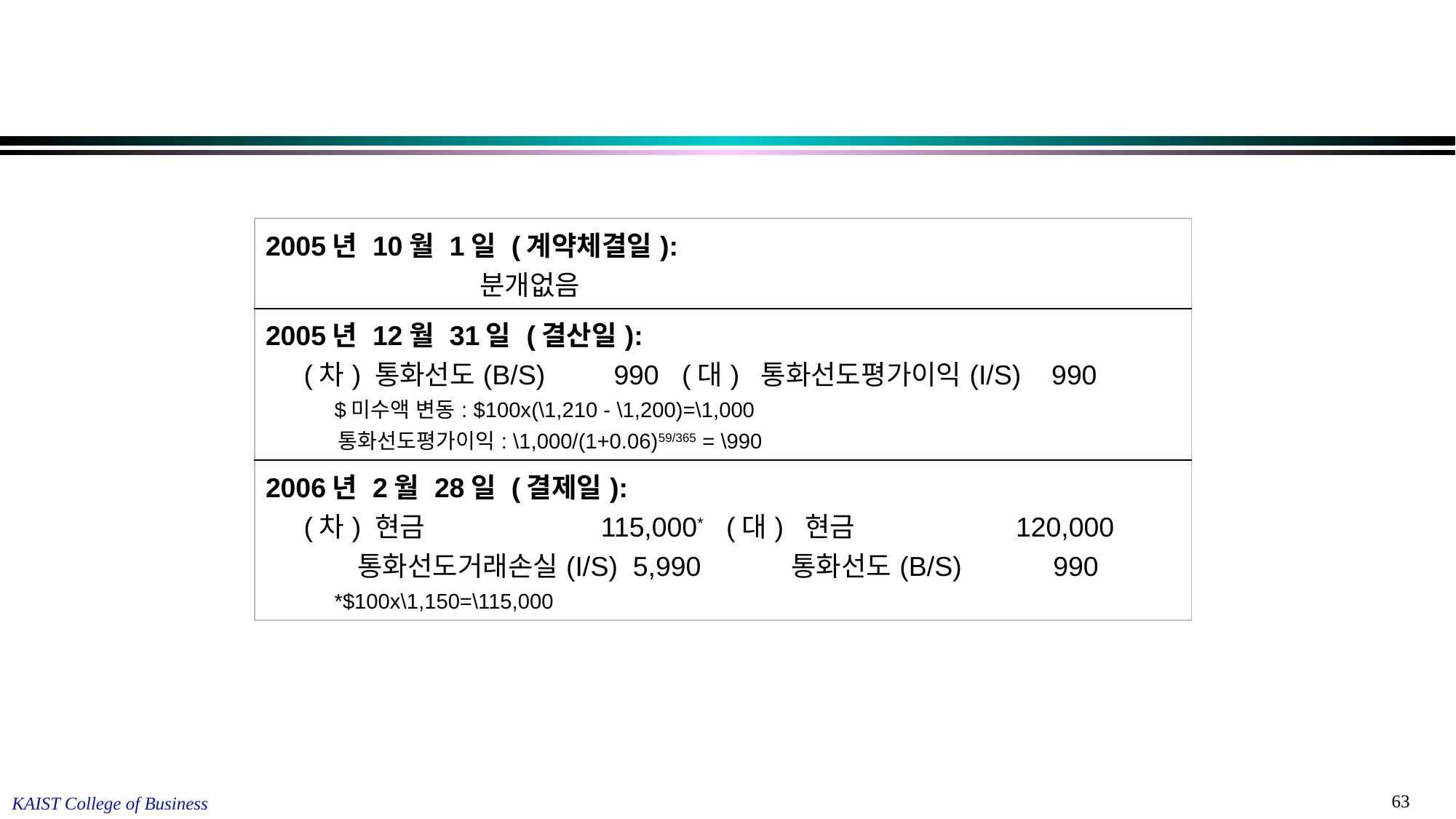

#
| 2005년 10월 1일 (계약체결일): 분개없음 |
| --- |
| 2005년 12월 31일 (결산일): (차) 통화선도(B/S) 990 (대) 통화선도평가이익(I/S) 990 $미수액 변동: $100x(\1,210 - \1,200)=\1,000 통화선도평가이익: \1,000/(1+0.06)59/365 = \990 |
| 2006년 2월 28일 (결제일): (차) 현금 115,000\* (대) 현금 120,000 통화선도거래손실(I/S) 5,990 통화선도(B/S) 990 \*$100x\1,150=\115,000 |